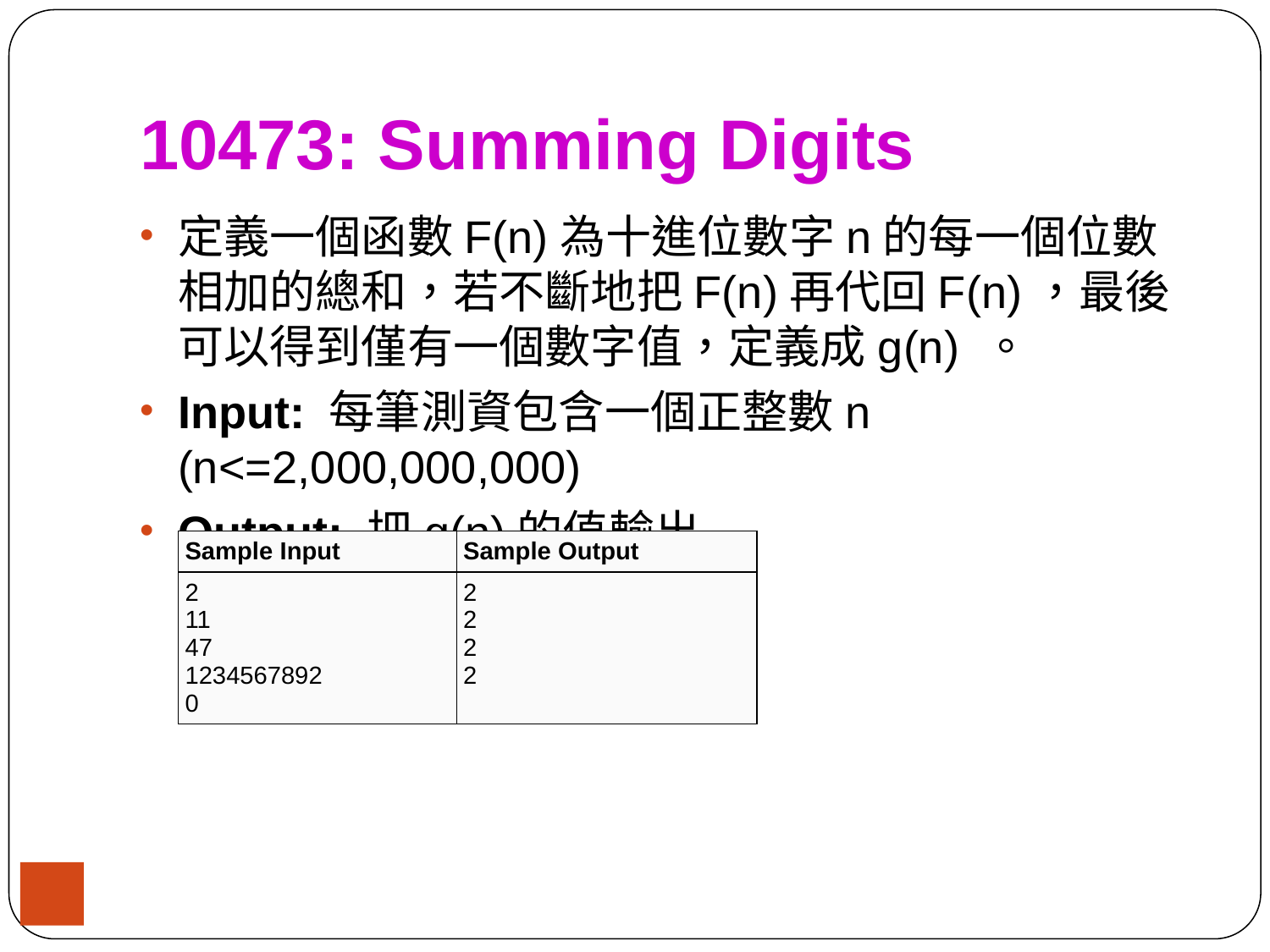

# 10473: Summing Digits
定義一個函數F(n)為十進位數字n的每一個位數相加的總和，若不斷地把F(n)再代回F(n)，最後可以得到僅有一個數字值，定義成g(n) 。
Input: 每筆測資包含一個正整數n (n<=2,000,000,000)
Output: 把g(n)的值輸出
| Sample Input | Sample Output |
| --- | --- |
| 2 11 47 1234567892 0 | 2 2 2 2 |